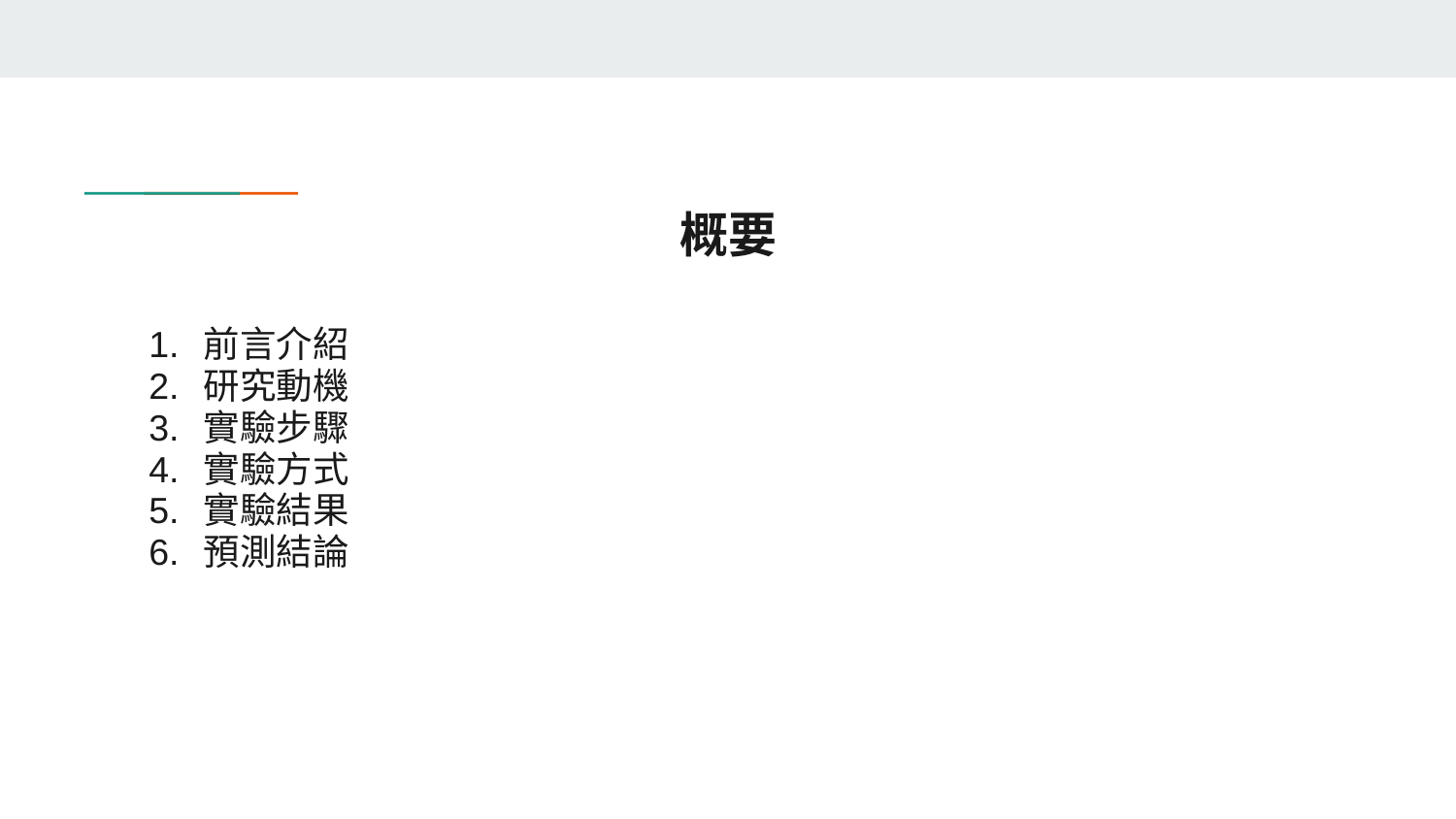

# 概要
前言介紹
研究動機
實驗步驟
實驗方式
實驗結果
預測結論